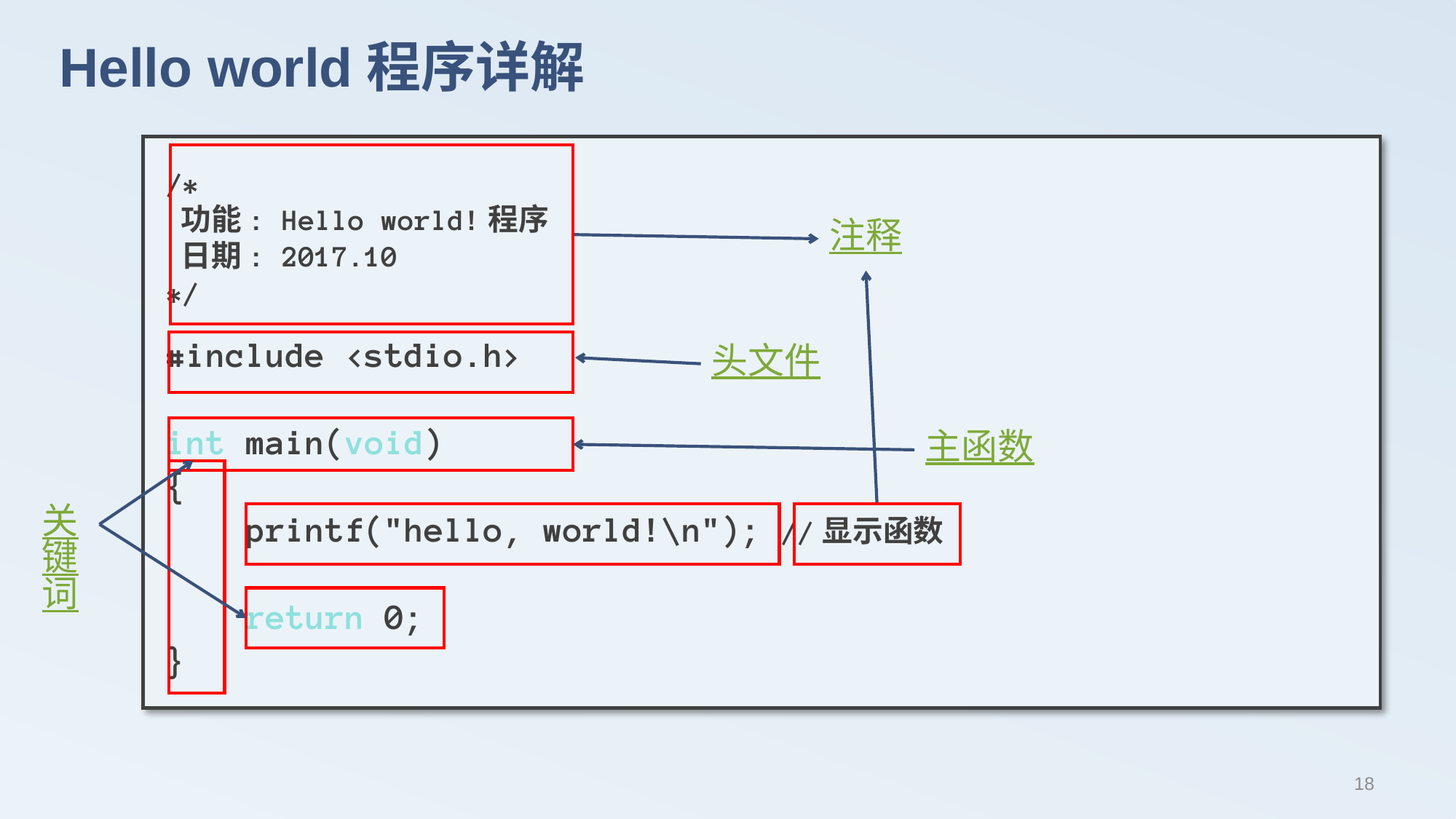

# Hello world程序详解
/*
 功能: Hello world!程序
 日期: 2017.10
*/

#include <stdio.h>

int main(void)
{
    printf("hello, world!\n"); //显示函数

    return 0;
}

注释

头文件

主函数

关键词